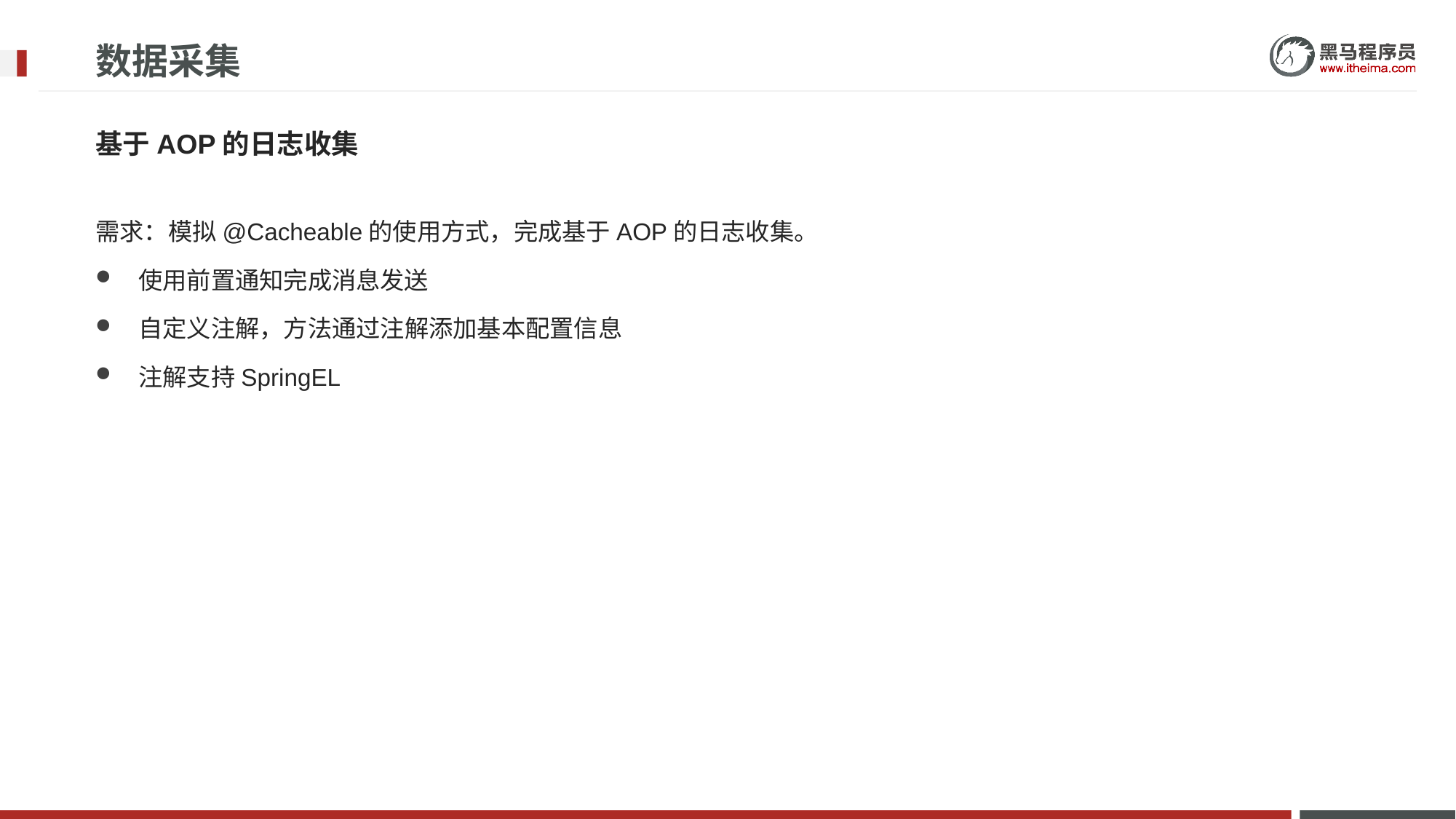

# 数据采集
基于AOP的日志收集
需求：模拟@Cacheable的使用方式，完成基于AOP的日志收集。
使用前置通知完成消息发送
自定义注解，方法通过注解添加基本配置信息
注解支持SpringEL